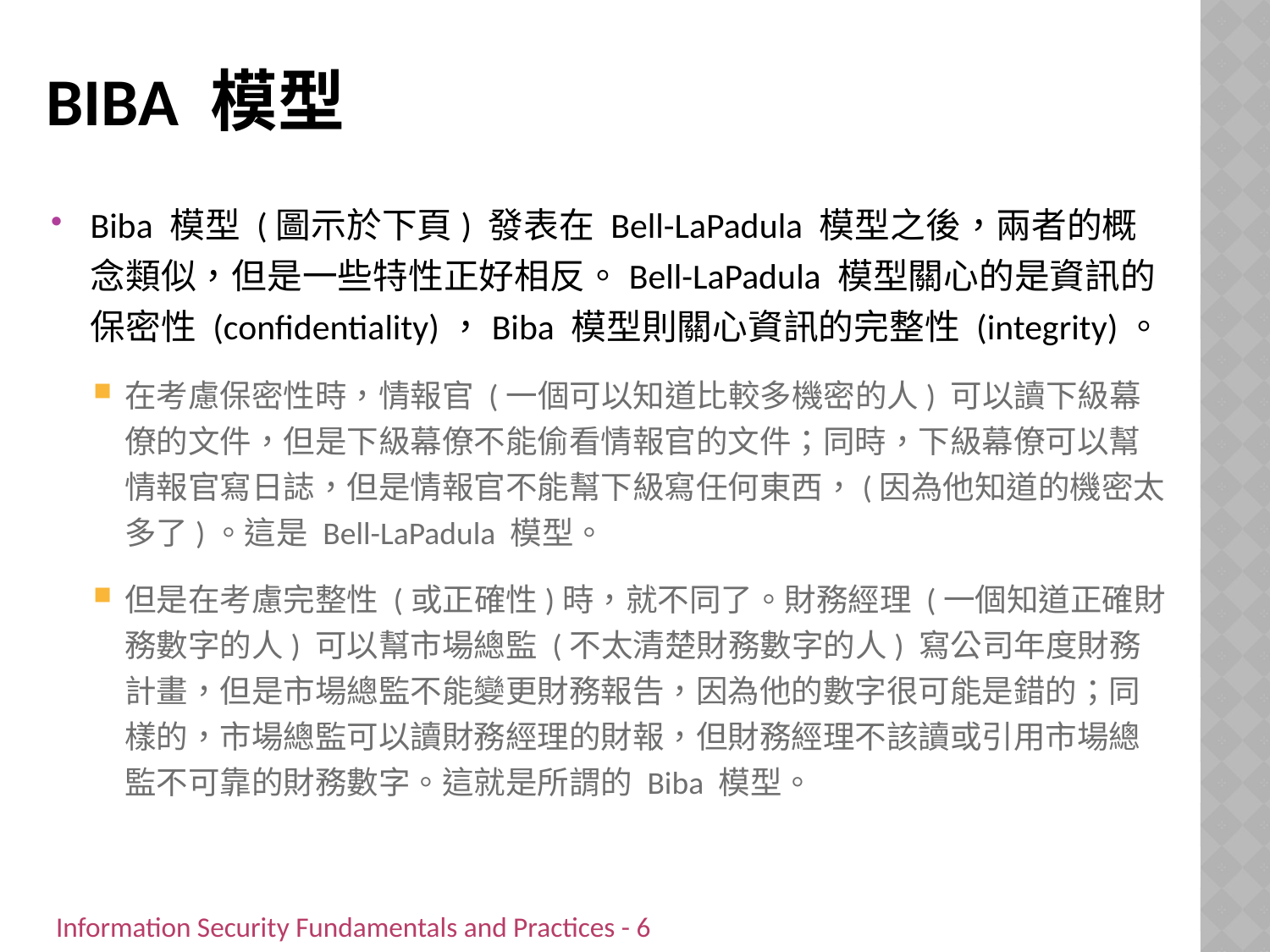

# Biba 模型
Biba 模型 (圖示於下頁) 發表在 Bell-LaPadula 模型之後，兩者的概念類似，但是一些特性正好相反。Bell-LaPadula 模型關心的是資訊的保密性 (confidentiality)，Biba 模型則關心資訊的完整性 (integrity)。
在考慮保密性時，情報官 (一個可以知道比較多機密的人) 可以讀下級幕僚的文件，但是下級幕僚不能偷看情報官的文件；同時，下級幕僚可以幫情報官寫日誌，但是情報官不能幫下級寫任何東西，(因為他知道的機密太多了)。這是 Bell-LaPadula 模型。
但是在考慮完整性 (或正確性)時，就不同了。財務經理 (一個知道正確財務數字的人) 可以幫市場總監 (不太清楚財務數字的人) 寫公司年度財務計畫，但是市場總監不能變更財務報告，因為他的數字很可能是錯的；同樣的，市場總監可以讀財務經理的財報，但財務經理不該讀或引用市場總監不可靠的財務數字。這就是所謂的 Biba 模型。